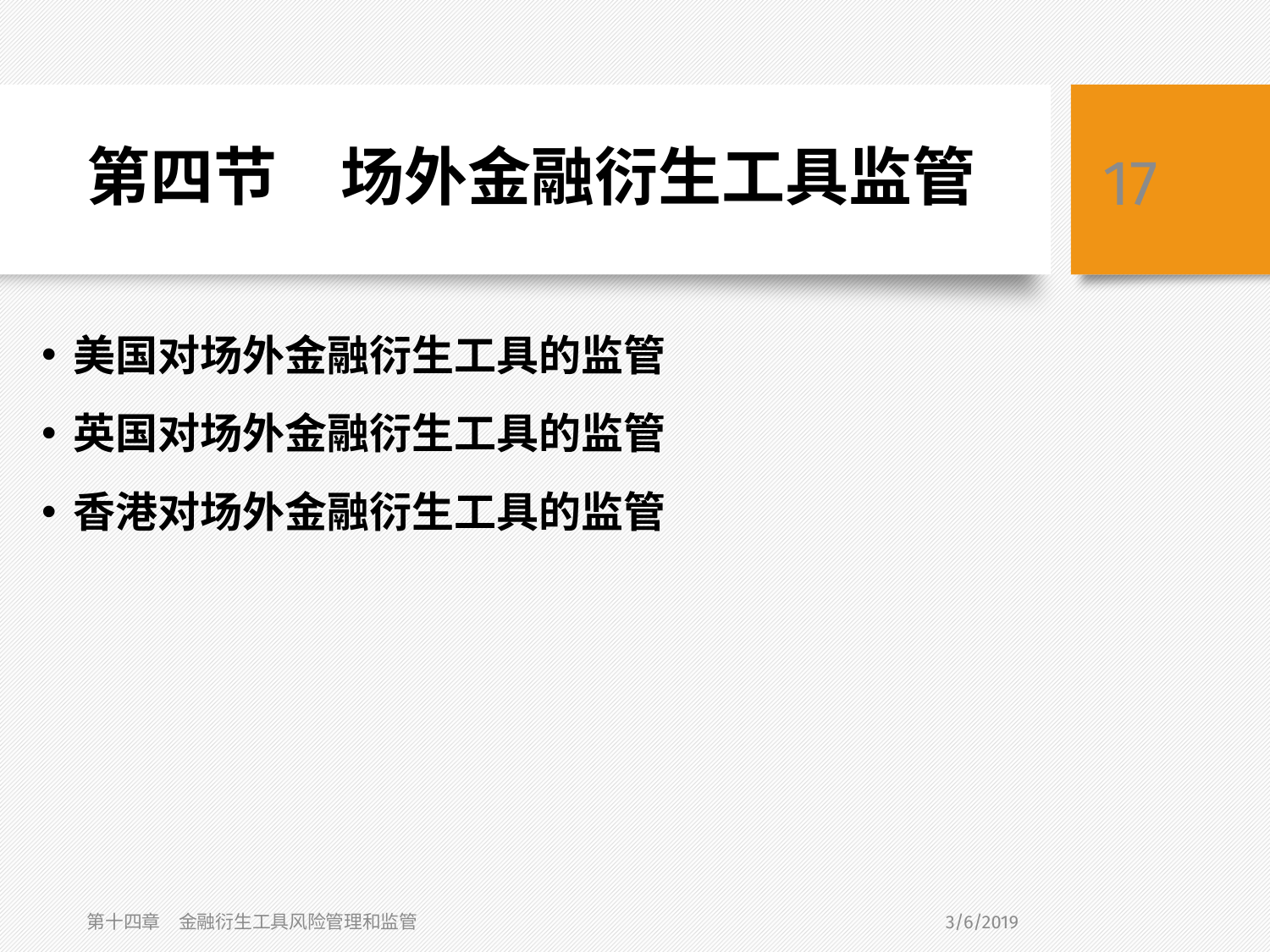

# 第四节　场外金融衍生工具监管
17
美国对场外金融衍生工具的监管
英国对场外金融衍生工具的监管
香港对场外金融衍生工具的监管

3/6/2019
第十四章　金融衍生工具风险管理和监管